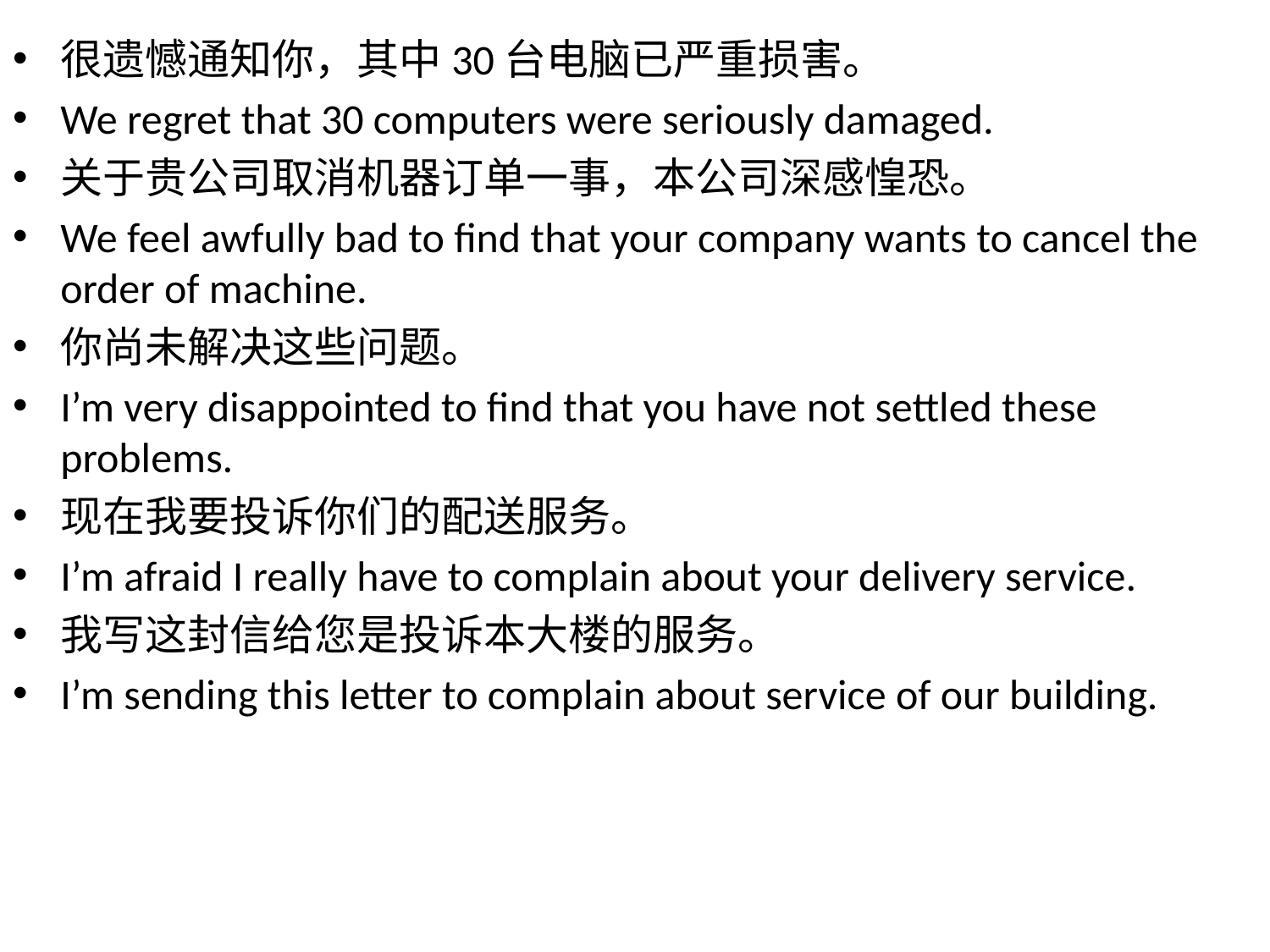

很遗憾通知你，其中30台电脑已严重损害。
We regret that 30 computers were seriously damaged.
关于贵公司取消机器订单一事，本公司深感惶恐。
We feel awfully bad to find that your company wants to cancel the order of machine.
你尚未解决这些问题。
I’m very disappointed to find that you have not settled these problems.
现在我要投诉你们的配送服务。
I’m afraid I really have to complain about your delivery service.
我写这封信给您是投诉本大楼的服务。
I’m sending this letter to complain about service of our building.